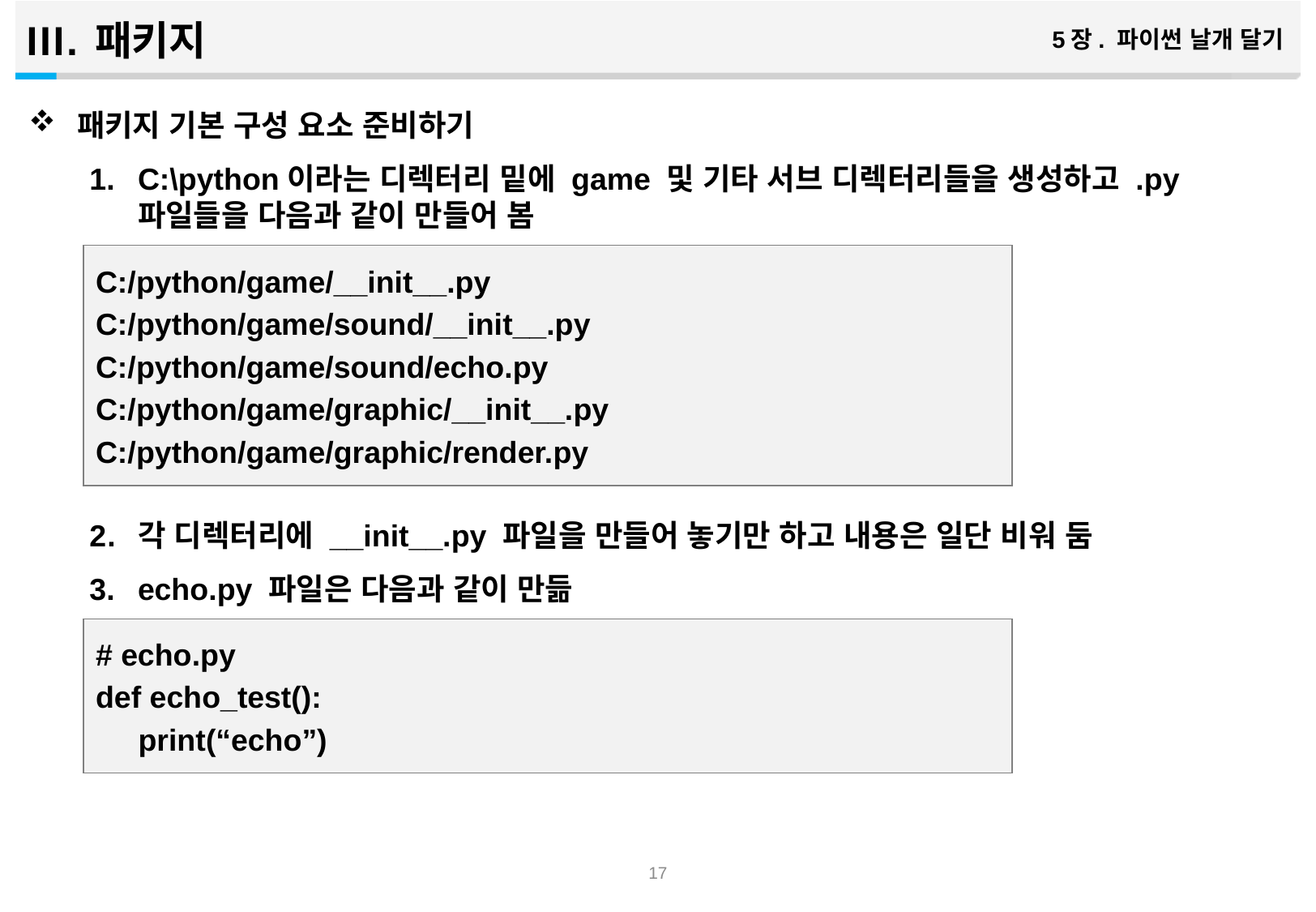

패키지
5장. 파이썬 날개 달기
패키지 기본 구성 요소 준비하기
C:\python이라는 디렉터리 밑에 game 및 기타 서브 디렉터리들을 생성하고 .py  파일들을 다음과 같이 만들어 봄

각 디렉터리에 __init__.py 파일을 만들어 놓기만 하고 내용은 일단 비워 둠
echo.py 파일은 다음과 같이 만듦
C:/python/game/__init__.py
C:/python/game/sound/__init__.py
C:/python/game/sound/echo.py
C:/python/game/graphic/__init__.py
C:/python/game/graphic/render.py
# echo.py
def echo_test():
     print(“echo”)
17